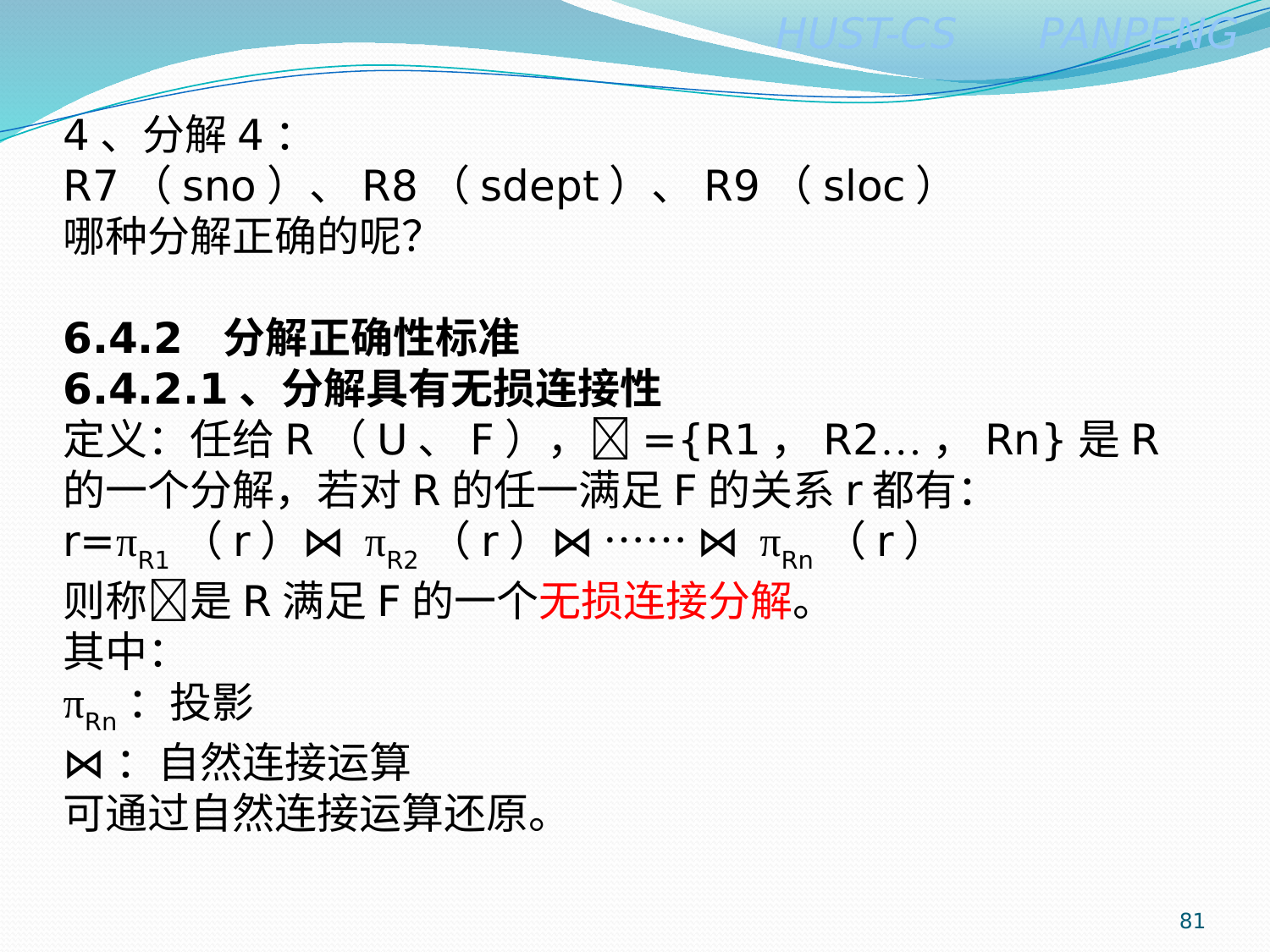

4、分解4：R7（sno）、R8（sdept）、R9（sloc）
哪种分解正确的呢？

6.4.2  分解正确性标准
6.4.2.1、分解具有无损连接性
定义：任给R（U、F），ρ={R1，R2…，Rn}是R的一个分解，若对R的任一满足F的关系r都有：
r=πR1（r）⋈ πR2（r）⋈ …… ⋈ πRn（r）
则称ρ是R满足F的一个无损连接分解。
其中：
πRn：投影
⋈：自然连接运算
可通过自然连接运算还原。
81